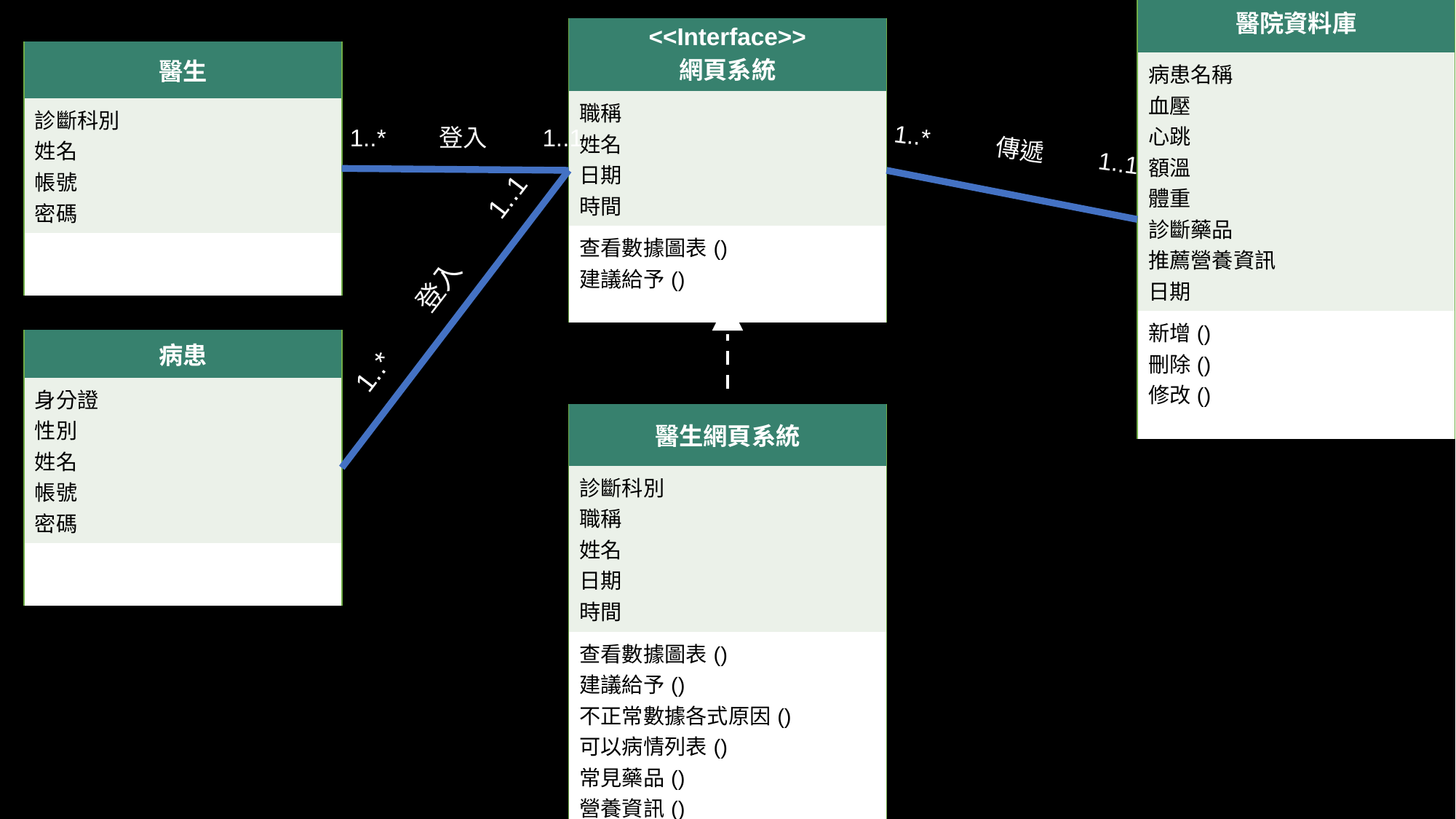

| 醫院資料庫 |
| --- |
| 病患名稱 血壓 心跳 額溫 體重 診斷藥品 推薦營養資訊 日期 |
| 新增() 刪除() 修改() |
| <<Interface>> 網頁系統 |
| --- |
| 職稱 姓名 日期 時間 |
| 查看數據圖表() 建議給予() |
| 醫生 |
| --- |
| 診斷科別 姓名 帳號 密碼 |
|  |
1..*       登入         1..1
1..*         傳遞         1..1
1..*       登入         1..1

| 病患 |
| --- |
| 身分證 性別 姓名 帳號 密碼 |
|  |
| 醫生網頁系統 |
| --- |
| 診斷科別 職稱 姓名 日期 時間 |
| 查看數據圖表() 建議給予() 不正常數據各式原因() 可以病情列表() 常見藥品() 營養資訊() 儲存診斷藥品() 儲存營養資訊() |